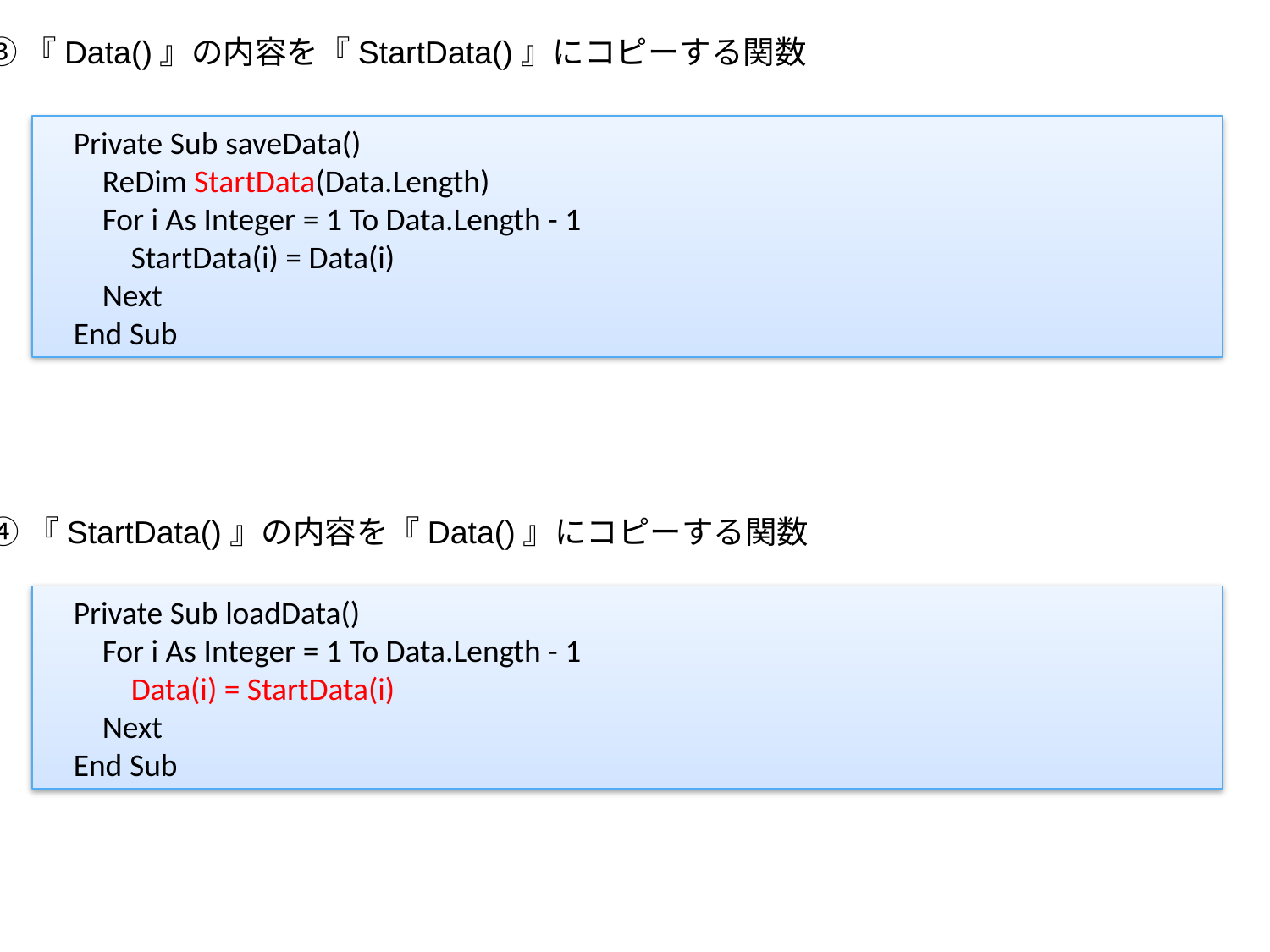

③『Data()』の内容を『StartData()』にコピーする関数
    Private Sub saveData()
        ReDim StartData(Data.Length)
        For i As Integer = 1 To Data.Length - 1
            StartData(i) = Data(i)
        Next
    End Sub
④『StartData()』の内容を『Data()』にコピーする関数
    Private Sub loadData()
        For i As Integer = 1 To Data.Length - 1
            Data(i) = StartData(i)
        Next
    End Sub